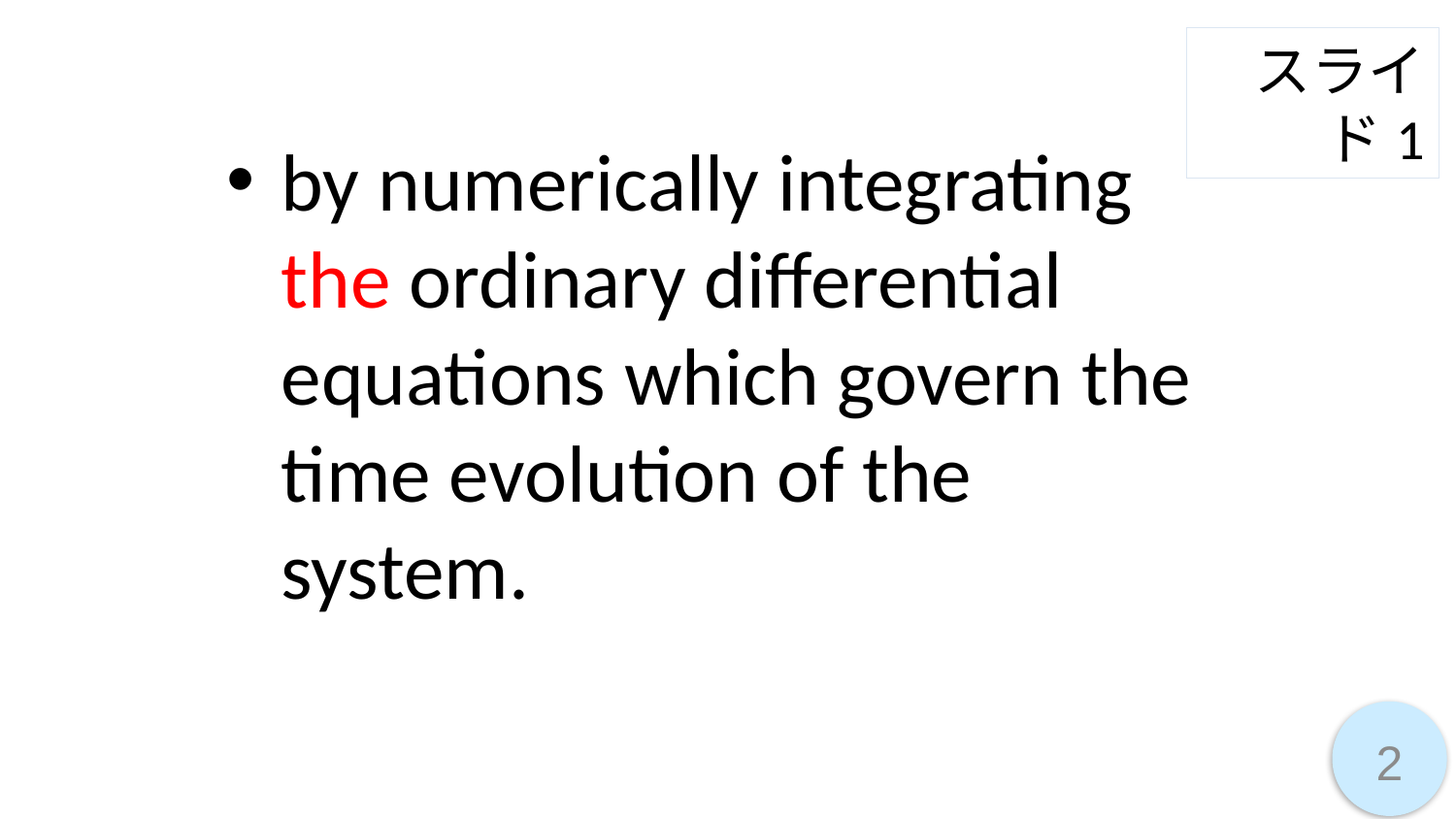

スライド1
by numerically integrating the ordinary differential equations which govern the time evolution of the system.
2